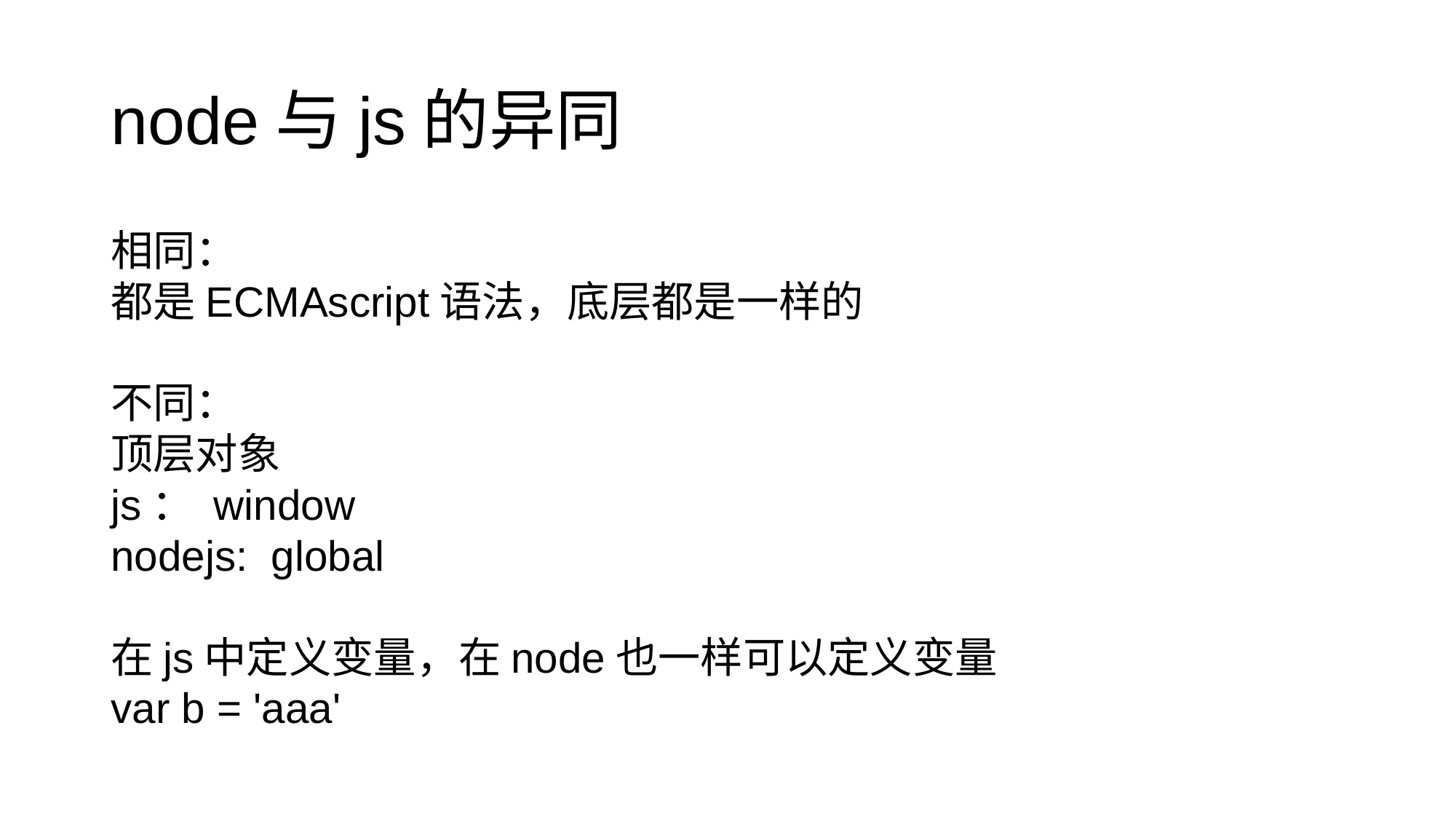

# node与js的异同
相同：
都是ECMAscript语法，底层都是一样的

不同：
顶层对象
js： window
nodejs:  global

在js中定义变量，在node也一样可以定义变量
var b = 'aaa'